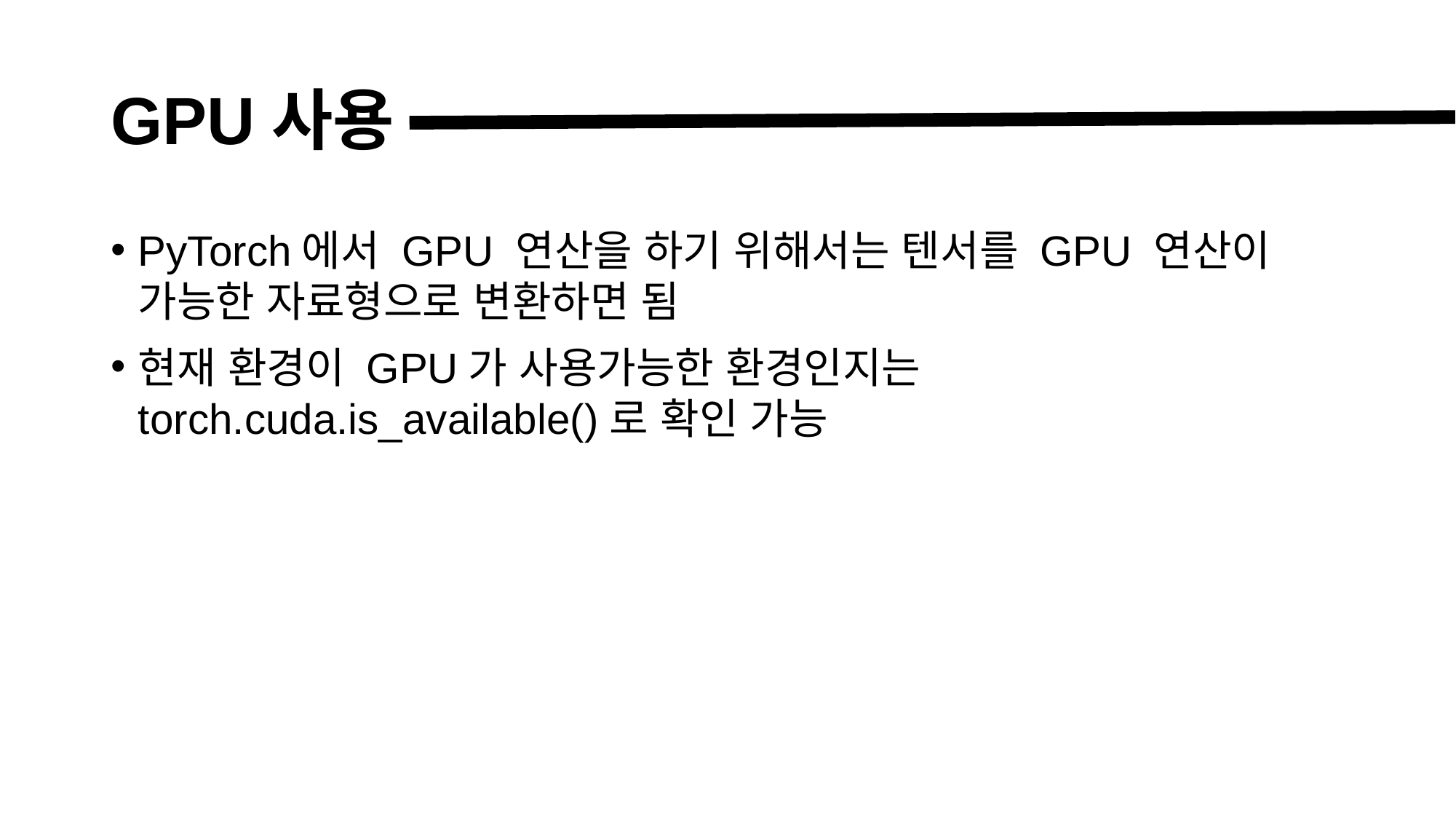

# GPU사용
PyTorch에서 GPU 연산을 하기 위해서는 텐서를 GPU 연산이
가능한 자료형으로 변환하면 됨
현재 환경이 GPU가 사용가능한 환경인지는
torch.cuda.is_available()로 확인 가능